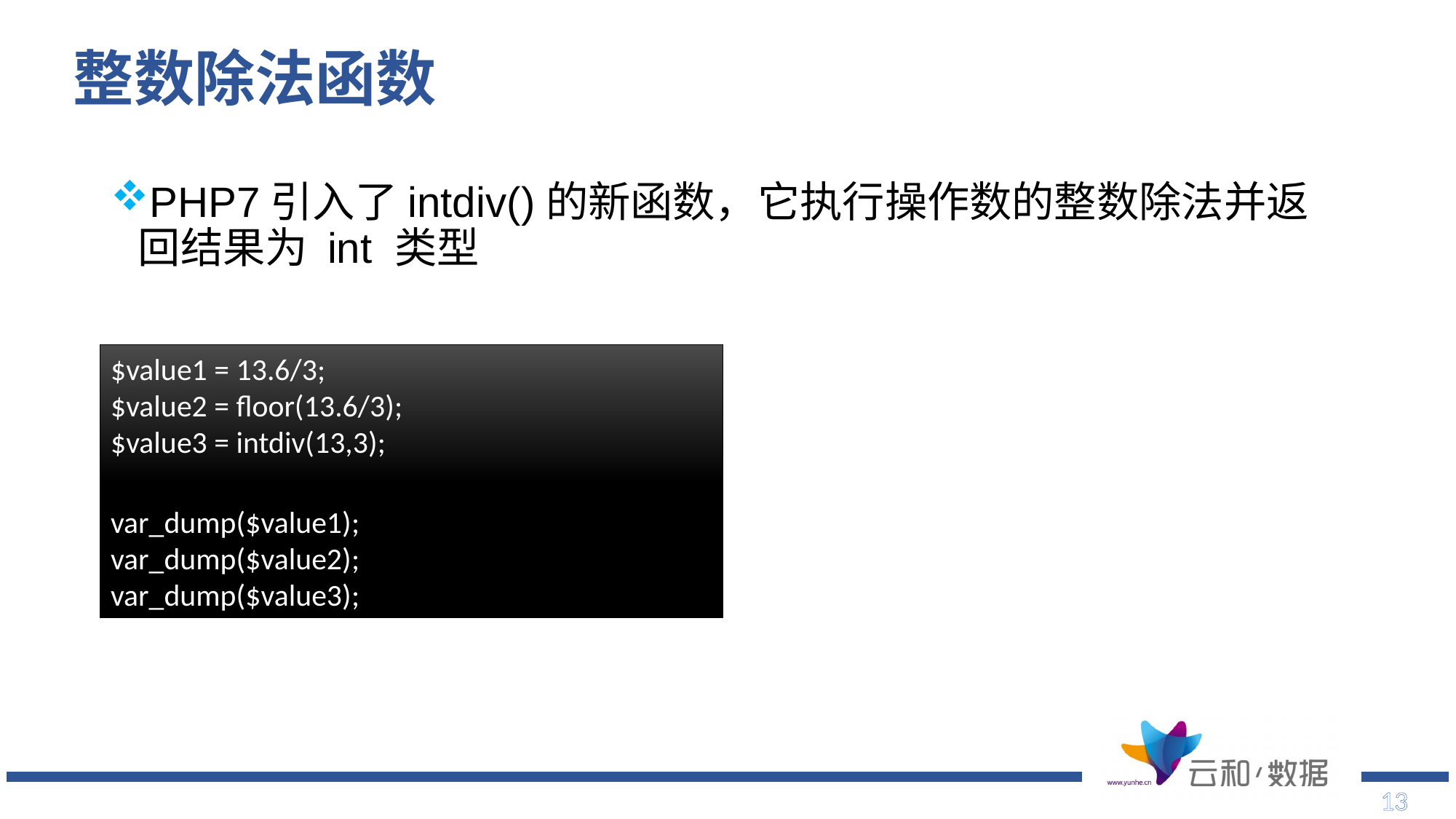

# 整数除法函数
PHP7引入了intdiv()的新函数，它执行操作数的整数除法并返回结果为 int 类型
$value1 = 13.6/3;
$value2 = floor(13.6/3);
$value3 = intdiv(13,3);

var_dump($value1);
var_dump($value2);
var_dump($value3);